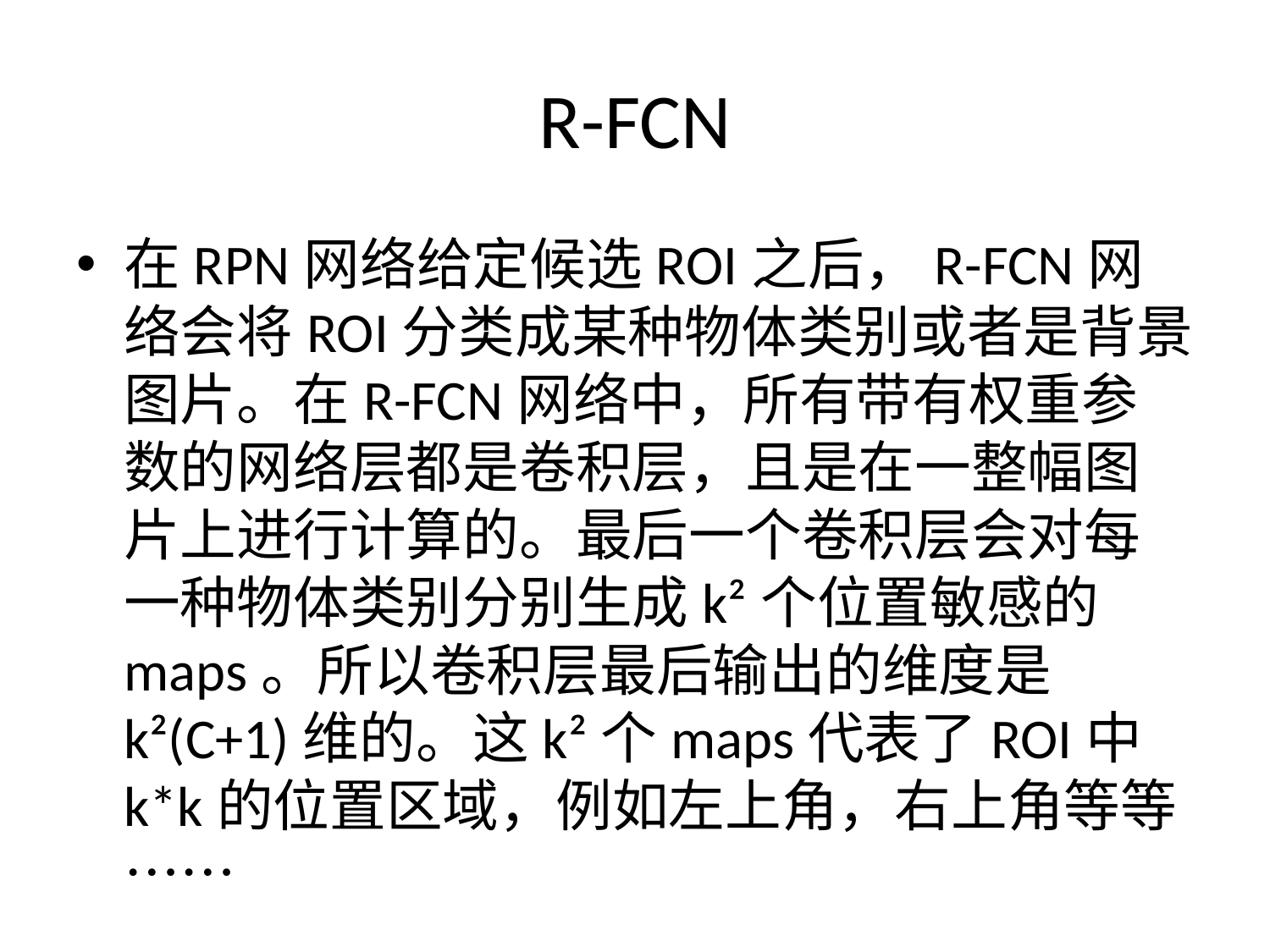

# R-FCN
在RPN网络给定候选ROI之后，R-FCN网络会将ROI分类成某种物体类别或者是背景图片。在R-FCN网络中，所有带有权重参数的网络层都是卷积层，且是在一整幅图片上进行计算的。最后一个卷积层会对每一种物体类别分别生成k²个位置敏感的maps。所以卷积层最后输出的维度是k²(C+1)维的。这k²个maps代表了ROI中k*k的位置区域，例如左上角，右上角等等……